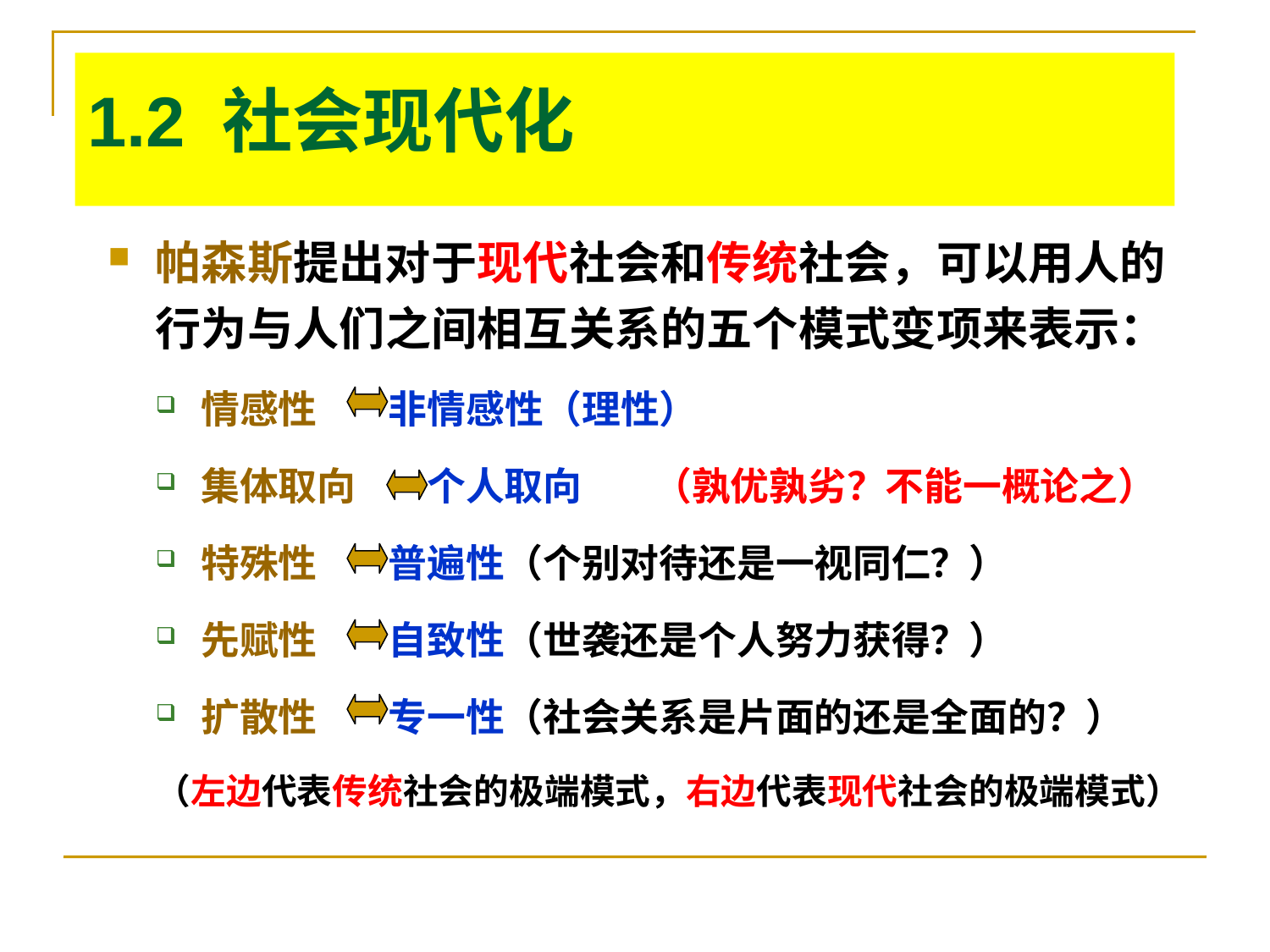

# 1.2 社会现代化
帕森斯提出对于现代社会和传统社会，可以用人的行为与人们之间相互关系的五个模式变项来表示：
情感性        非情感性（理性）
集体取向        个人取向        （孰优孰劣？不能一概论之）
特殊性        普遍性（个别对待还是一视同仁？）
先赋性        自致性（世袭还是个人努力获得？）
扩散性        专一性（社会关系是片面的还是全面的？）
（左边代表传统社会的极端模式，右边代表现代社会的极端模式）

8